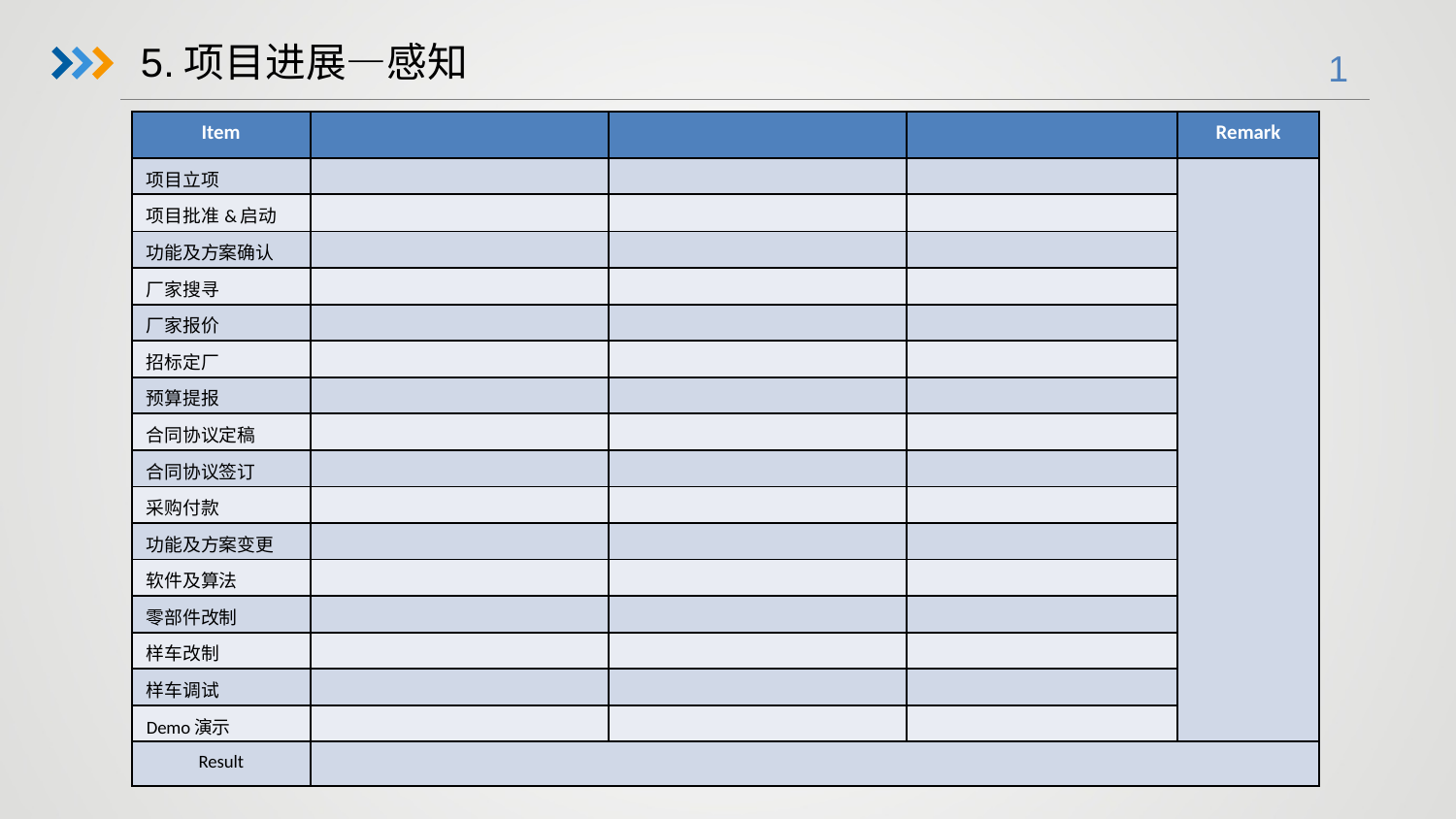

5.项目进展—感知
| Item |  |  |  | Remark |
| --- | --- | --- | --- | --- |
| 项目立项 |  |  |  |  |
| 项目批准&启动 |  |  |  |  |
| 功能及方案确认 |  |  |  |  |
| 厂家搜寻 |  |  |  |  |
| 厂家报价 |  |  |  |  |
| 招标定厂 |  |  |  |  |
| 预算提报 |  |  |  |  |
| 合同协议定稿 |  |  |  |  |
| 合同协议签订 |  |  |  |  |
| 采购付款 |  |  |  |  |
| 功能及方案变更 |  |  |  |  |
| 软件及算法 |  |  |  |  |
| 零部件改制 |  |  |  |  |
| 样车改制 |  |  |  |  |
| 样车调试 |  |  |  |  |
| Demo演示 |  |  |  |  |
| Result |  |  |  |  |